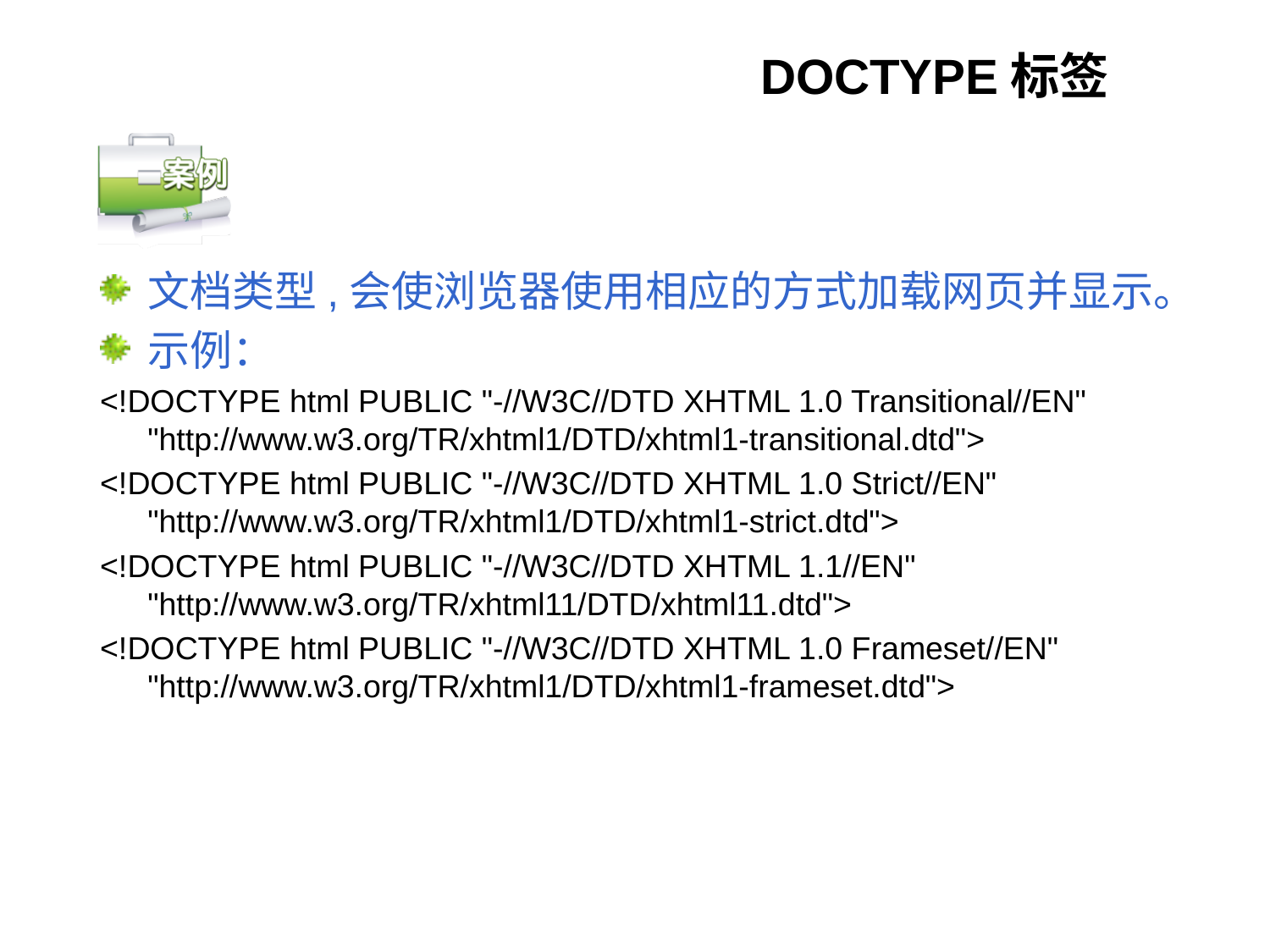

# DOCTYPE标签
文档类型,会使浏览器使用相应的方式加载网页并显示。
示例：
<!DOCTYPE html PUBLIC "-//W3C//DTD XHTML 1.0 Transitional//EN" "http://www.w3.org/TR/xhtml1/DTD/xhtml1-transitional.dtd">
<!DOCTYPE html PUBLIC "-//W3C//DTD XHTML 1.0 Strict//EN" "http://www.w3.org/TR/xhtml1/DTD/xhtml1-strict.dtd">
<!DOCTYPE html PUBLIC "-//W3C//DTD XHTML 1.1//EN" "http://www.w3.org/TR/xhtml11/DTD/xhtml11.dtd">
<!DOCTYPE html PUBLIC "-//W3C//DTD XHTML 1.0 Frameset//EN" "http://www.w3.org/TR/xhtml1/DTD/xhtml1-frameset.dtd">